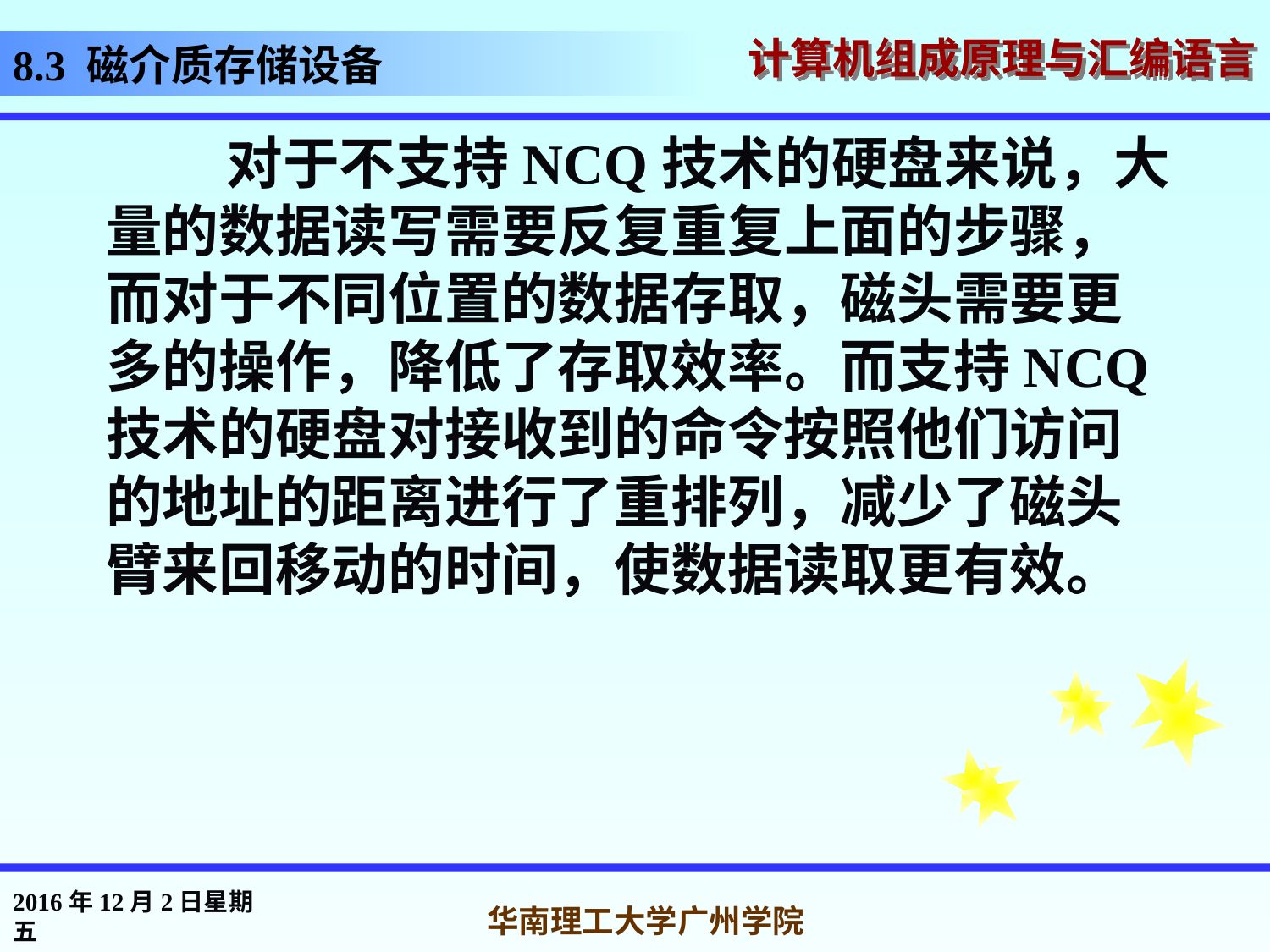

# 8.3 磁介质存储设备
            对于不支持NCQ技术的硬盘来说，大量的数据读写需要反复重复上面的步骤，而对于不同位置的数据存取，磁头需要更多的操作，降低了存取效率。而支持NCQ技术的硬盘对接收到的命令按照他们访问的地址的距离进行了重排列，减少了磁头臂来回移动的时间，使数据读取更有效。
2016年12月2日星期五
华南理工大学广州学院